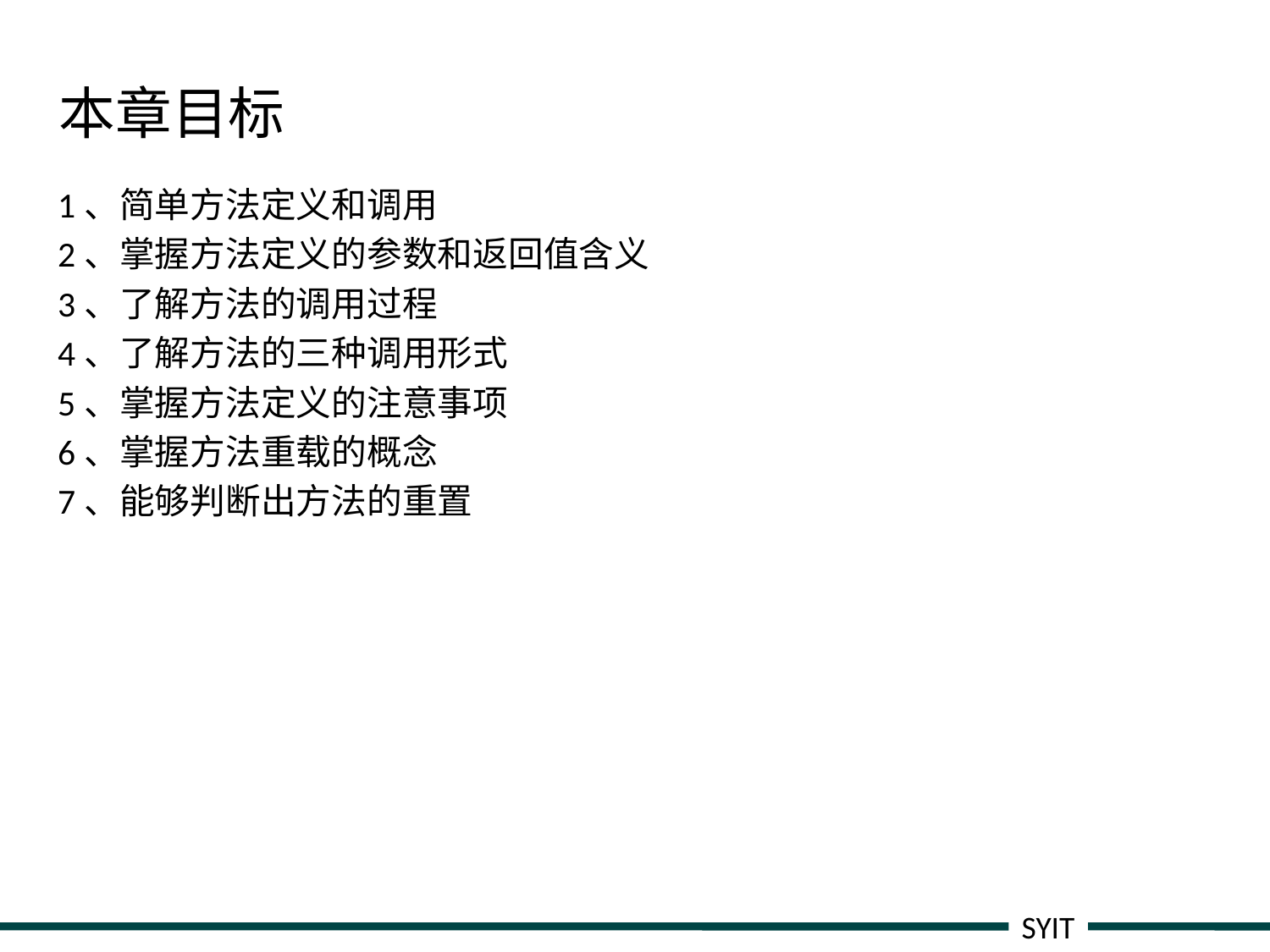

# 本章目标
1、简单方法定义和调用
2、掌握方法定义的参数和返回值含义
3、了解方法的调用过程
4、了解方法的三种调用形式
5、掌握方法定义的注意事项
6、掌握方法重载的概念
7、能够判断出方法的重置

SYIT